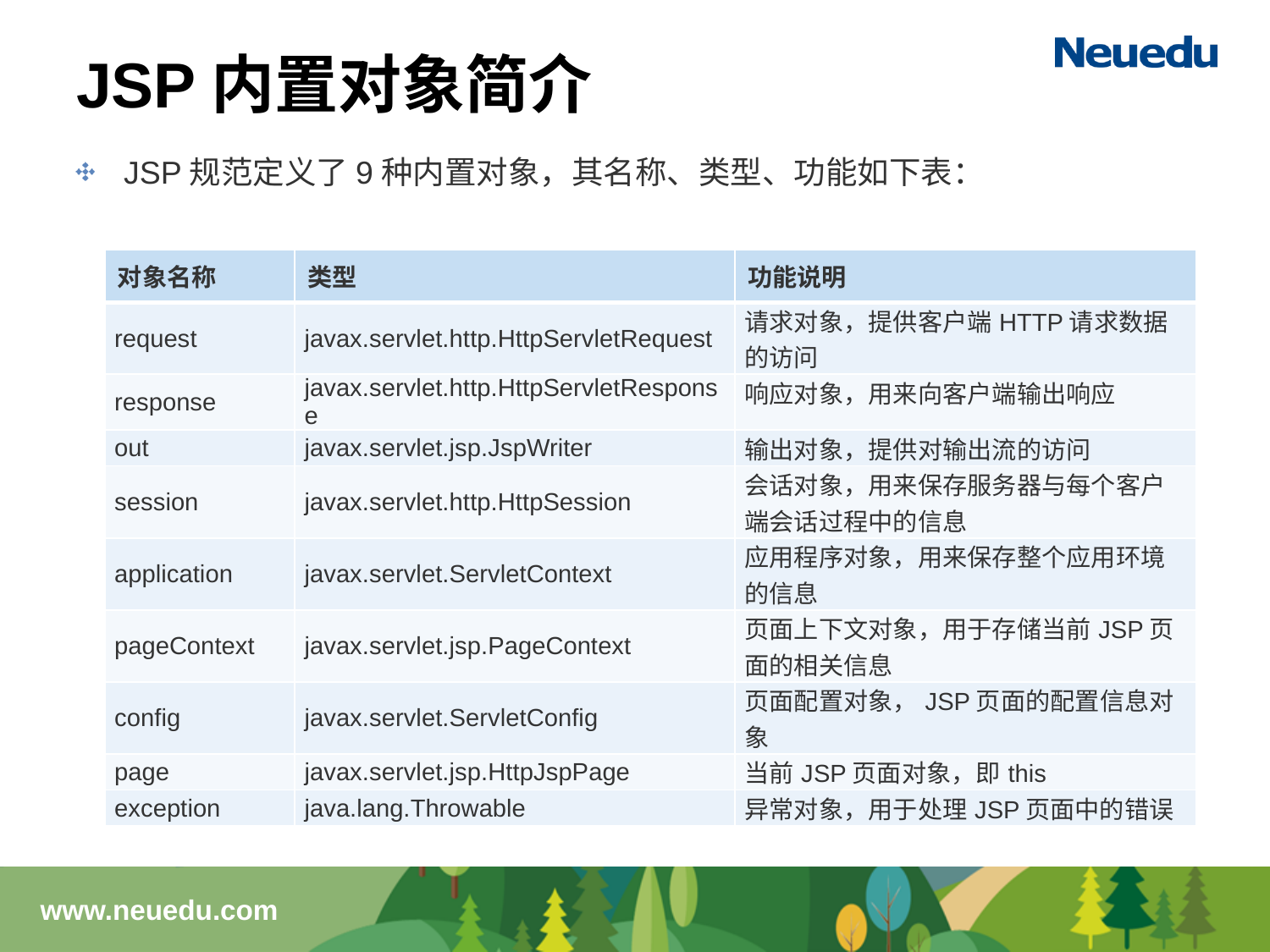

# JSP内置对象简介
JSP规范定义了9种内置对象，其名称、类型、功能如下表：
| 对象名称 | 类型 | 功能说明 |
| --- | --- | --- |
| request | javax.servlet.http.HttpServletRequest | 请求对象，提供客户端HTTP请求数据的访问 |
| response | javax.servlet.http.HttpServletResponse | 响应对象，用来向客户端输出响应 |
| out | javax.servlet.jsp.JspWriter | 输出对象，提供对输出流的访问 |
| session | javax.servlet.http.HttpSession | 会话对象，用来保存服务器与每个客户端会话过程中的信息 |
| application | javax.servlet.ServletContext | 应用程序对象，用来保存整个应用环境的信息 |
| pageContext | javax.servlet.jsp.PageContext | 页面上下文对象，用于存储当前JSP页面的相关信息 |
| config | javax.servlet.ServletConfig | 页面配置对象，JSP页面的配置信息对象 |
| page | javax.servlet.jsp.HttpJspPage | 当前JSP页面对象，即this |
| exception | java.lang.Throwable | 异常对象，用于处理JSP页面中的错误 |